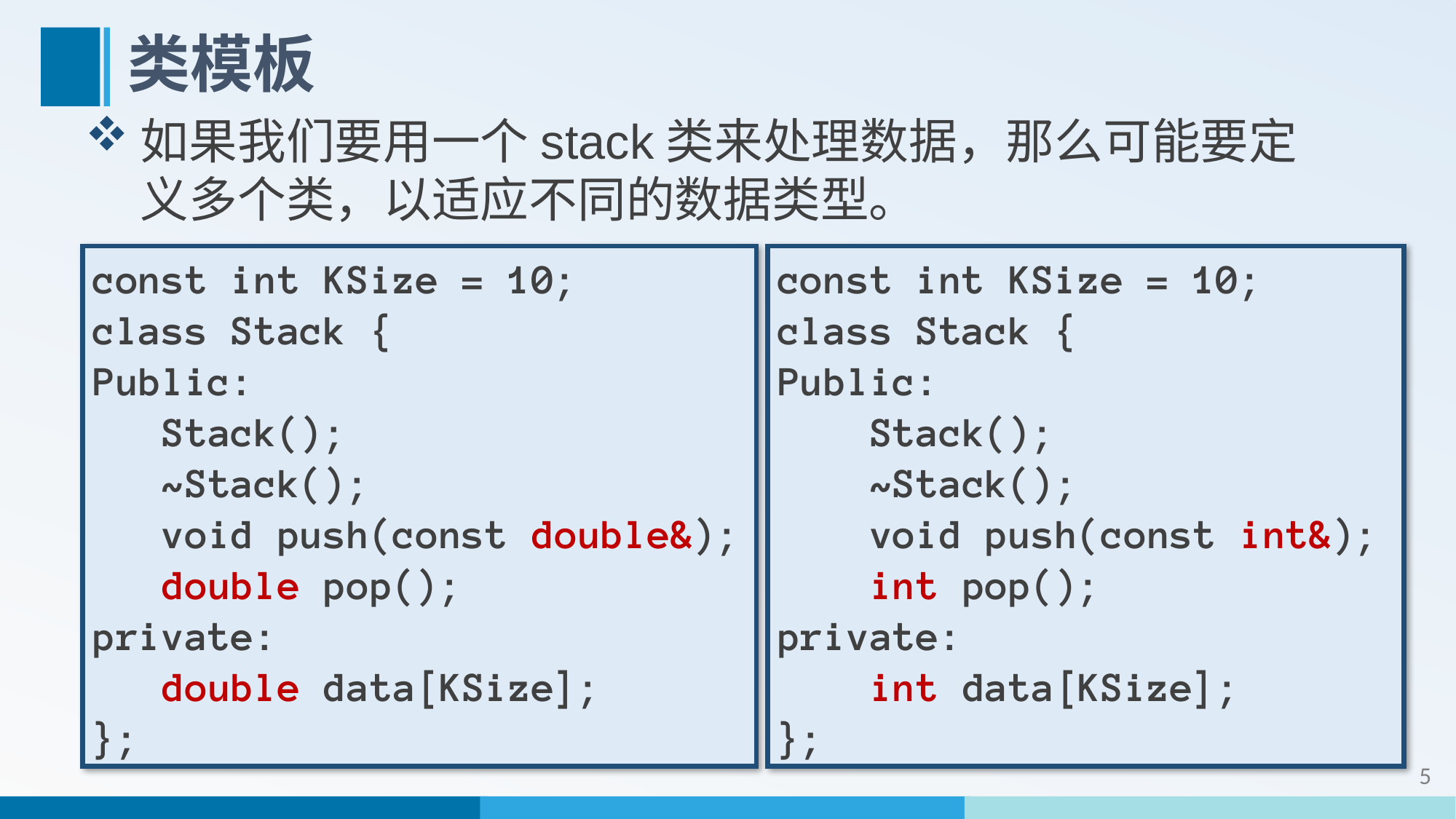

# 类模板
如果我们要用一个stack类来处理数据，那么可能要定义多个类，以适应不同的数据类型。
const int KSize = 10;
class Stack {
Public:
   Stack();
   ~Stack();
   void push(const double&);
   double pop();
private:
   double data[KSize];
};
const int KSize = 10;
class Stack {
Public:
    Stack();
    ~Stack();
    void push(const int&);
    int pop();
private:
    int data[KSize];
};